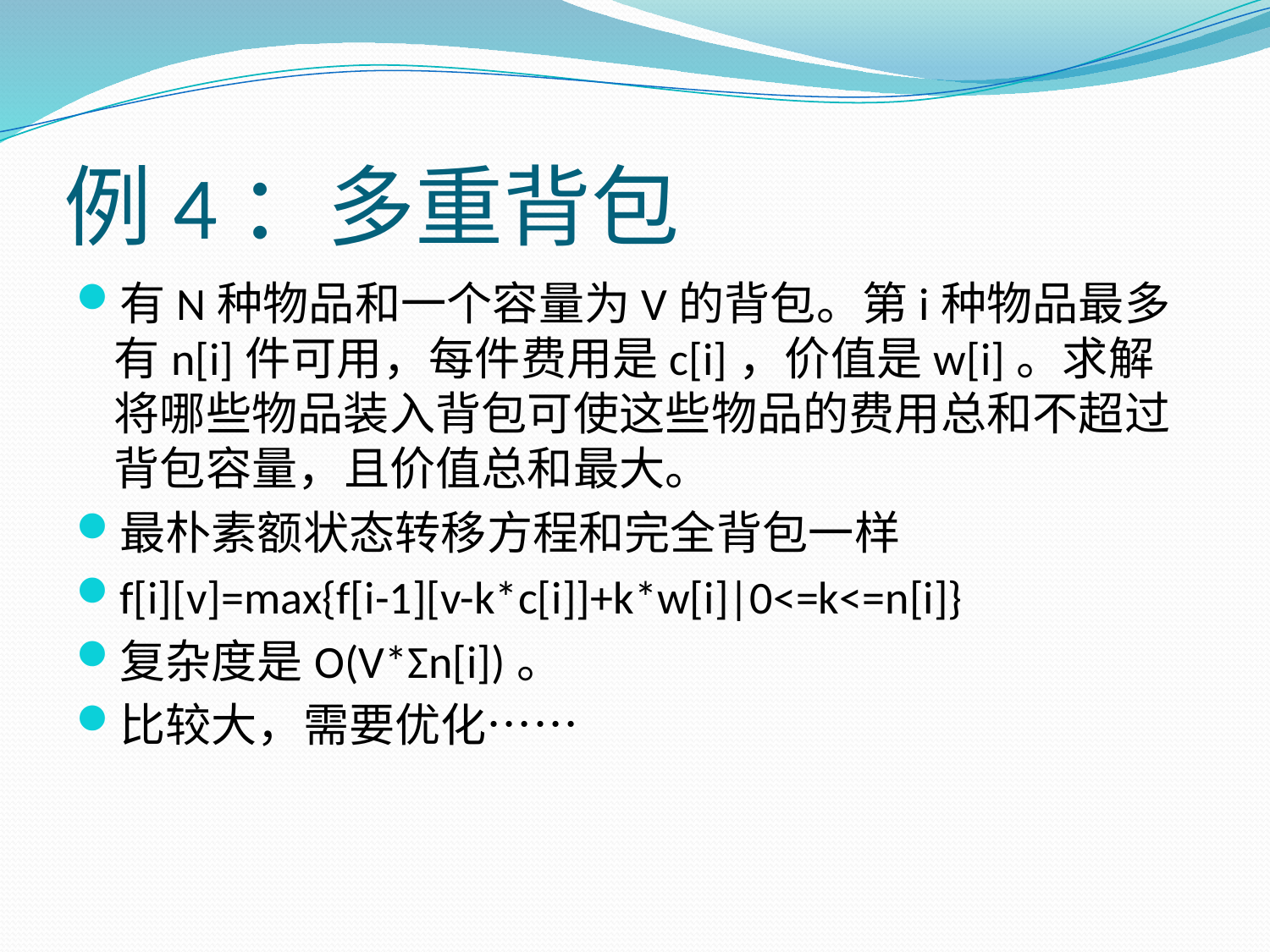

# 例4：多重背包
有N种物品和一个容量为V的背包。第i种物品最多有n[i]件可用，每件费用是c[i]，价值是w[i]。求解将哪些物品装入背包可使这些物品的费用总和不超过背包容量，且价值总和最大。
最朴素额状态转移方程和完全背包一样
f[i][v]=max{f[i-1][v-k*c[i]]+k*w[i]|0<=k<=n[i]}
复杂度是O(V*Σn[i])。
比较大，需要优化……